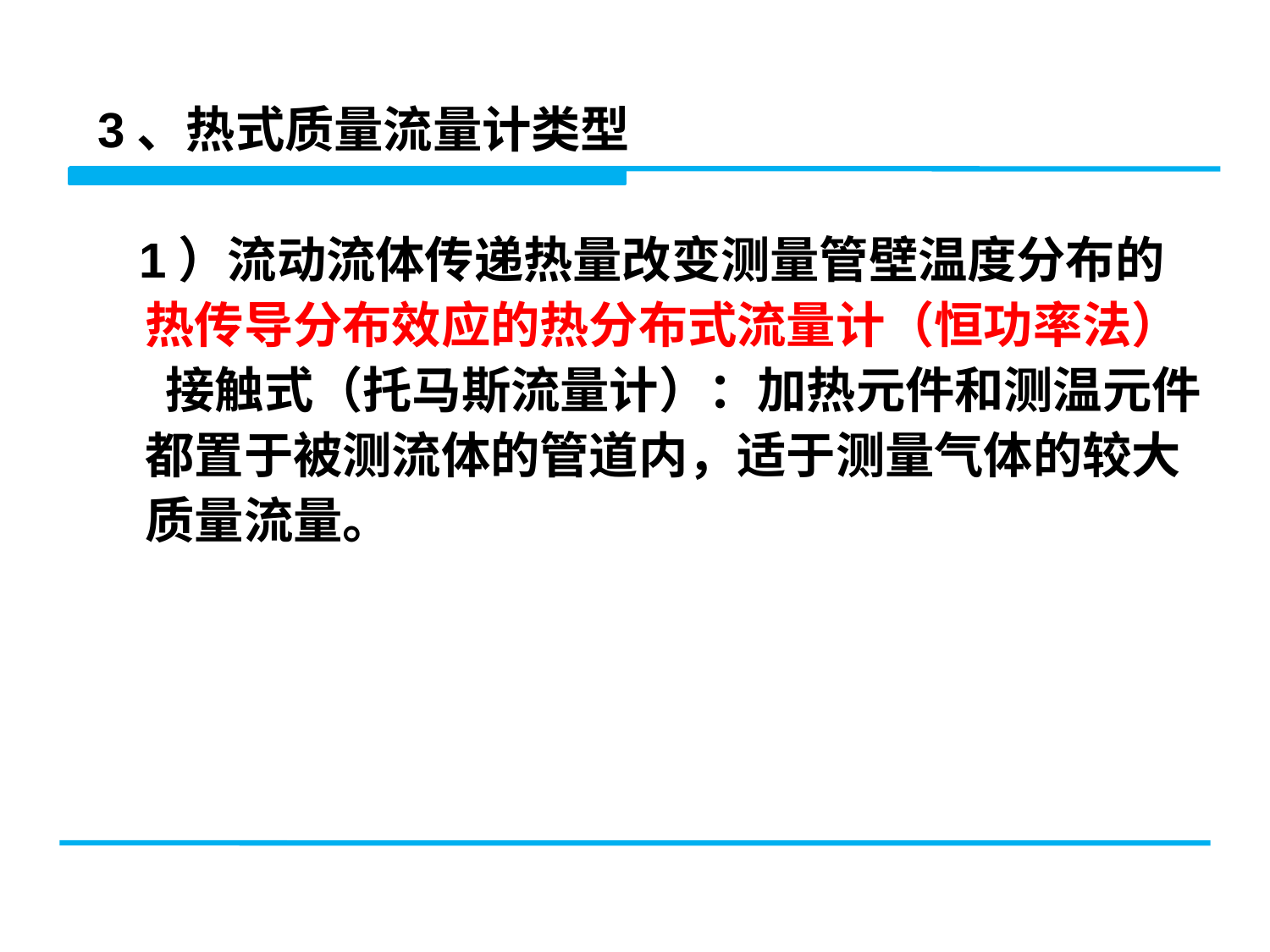

3、热式质量流量计类型

   1）流动流体传递热量改变测量管壁温度分布的热传导分布效应的热分布式流量计（恒功率法）
     接触式（托马斯流量计）：加热元件和测温元件都置于被测流体的管道内，适于测量气体的较大质量流量。